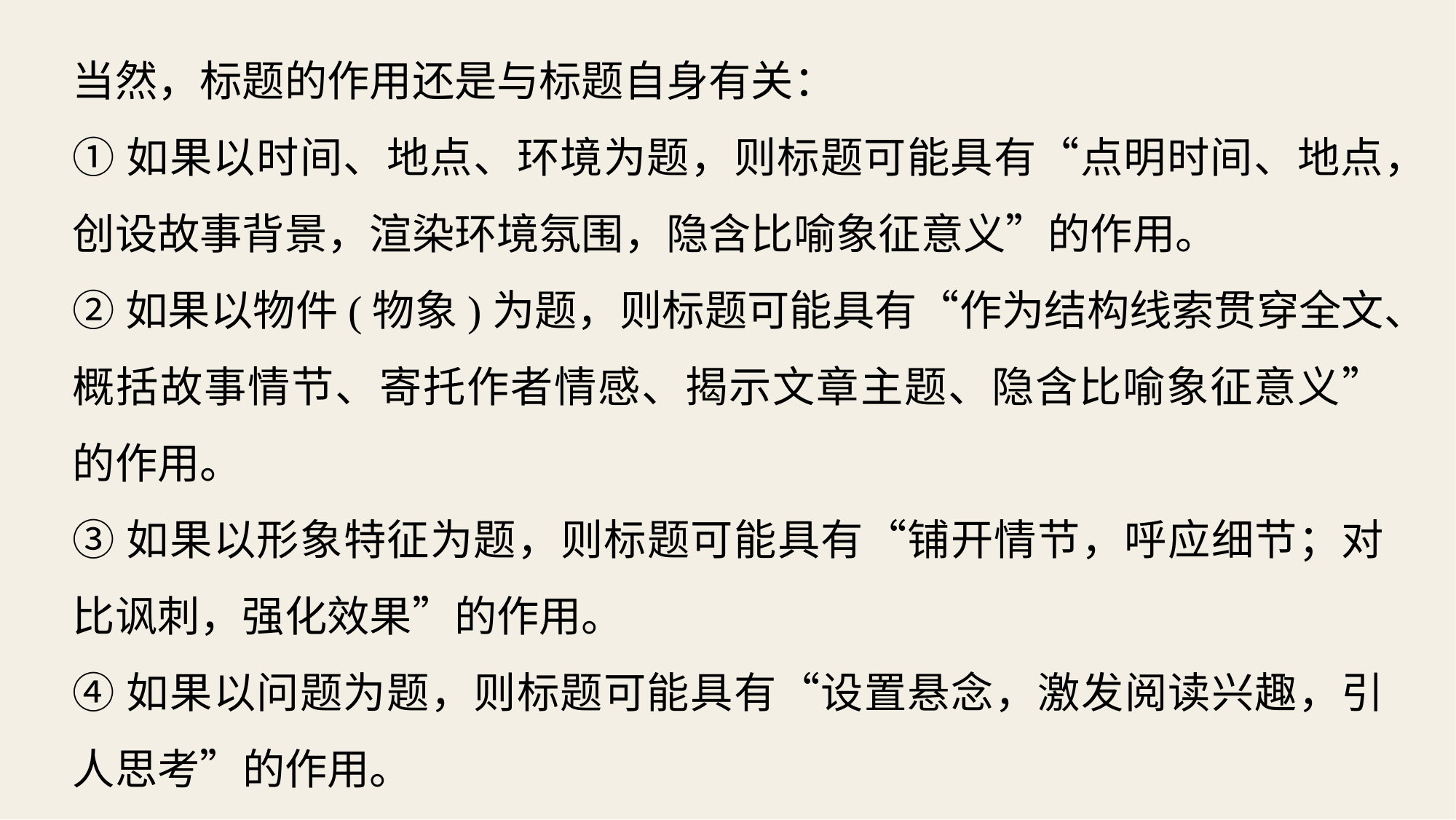

当然，标题的作用还是与标题自身有关：
①如果以时间、地点、环境为题，则标题可能具有“点明时间、地点，创设故事背景，渲染环境氛围，隐含比喻象征意义”的作用。
②如果以物件(物象)为题，则标题可能具有“作为结构线索贯穿全文、概括故事情节、寄托作者情感、揭示文章主题、隐含比喻象征意义”的作用。
③如果以形象特征为题，则标题可能具有“铺开情节，呼应细节；对比讽刺，强化效果”的作用。
④如果以问题为题，则标题可能具有“设置悬念，激发阅读兴趣，引人思考”的作用。